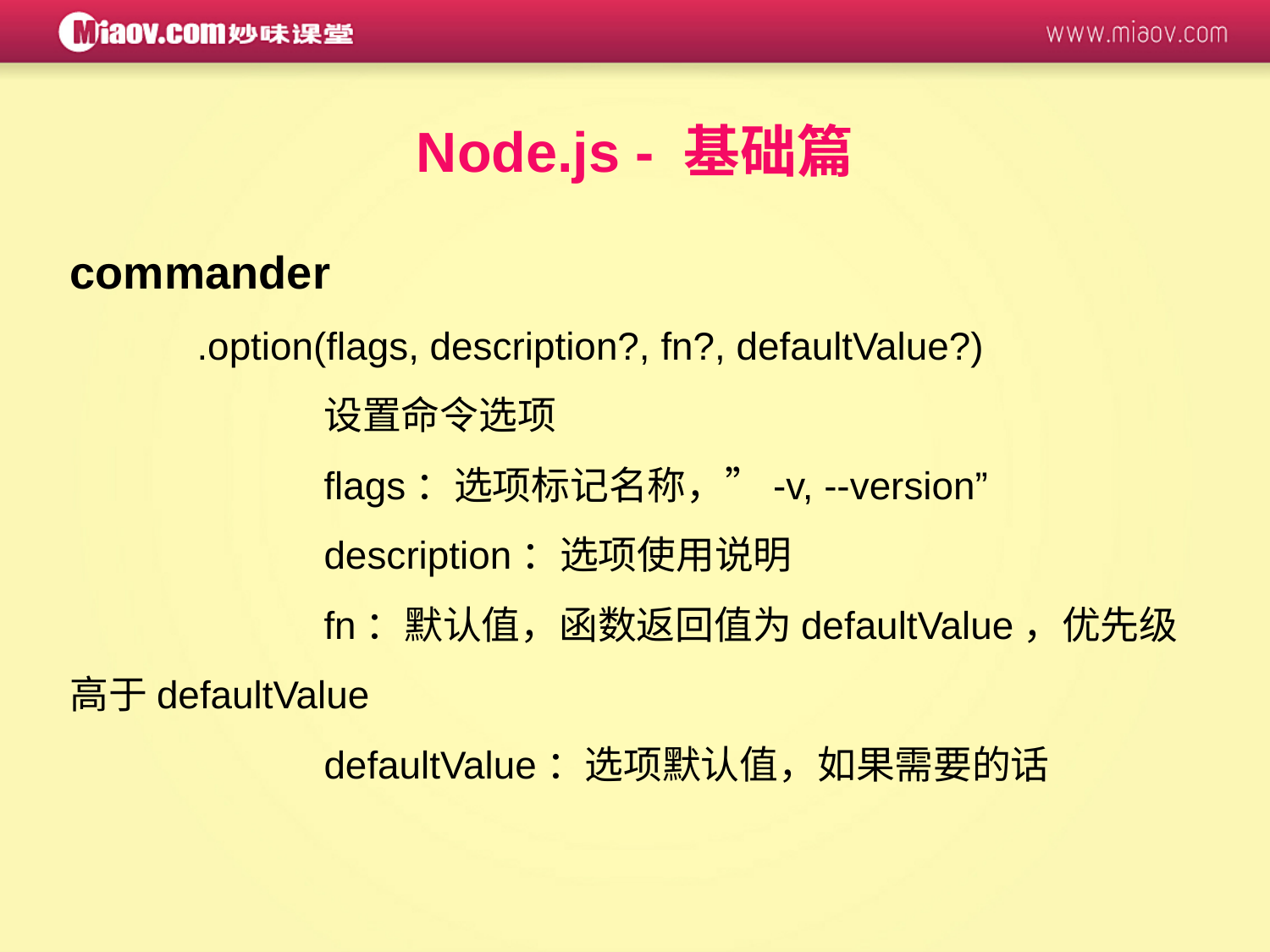

Node.js - 基础篇
commander
	.option(flags, description?, fn?, defaultValue?)
		设置命令选项
		flags：选项标记名称，”-v, --version”
		description：选项使用说明
		fn：默认值，函数返回值为defaultValue，优先级高于defaultValue
		defaultValue：选项默认值，如果需要的话